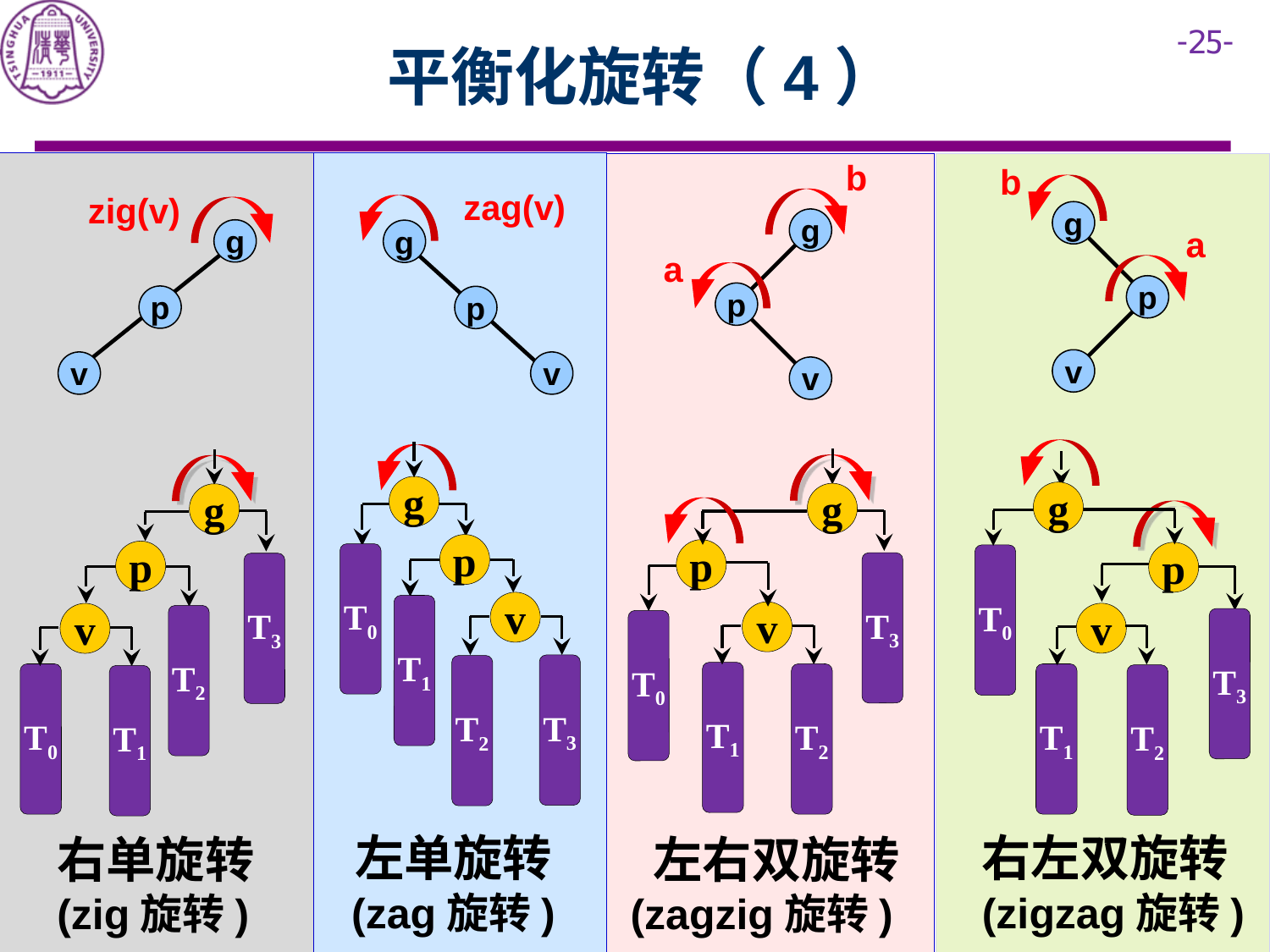

# 平衡化旋转（4）
b

b

zag(v)
zig(v)
g
g
a
g
g

a

p
p
p
p

v
v
v
v

g
p
T0
v
T1
T3
T2

g
p
T3
v
T0
T1
T2

g
p
T3
v
T2
T0
T1

g
p
T0
v
T3
T1
T2
左单旋转
(zag旋转)
右左双旋转
(zigzag旋转)
 左右双旋转
(zagzig旋转)
右单旋转
(zig旋转)